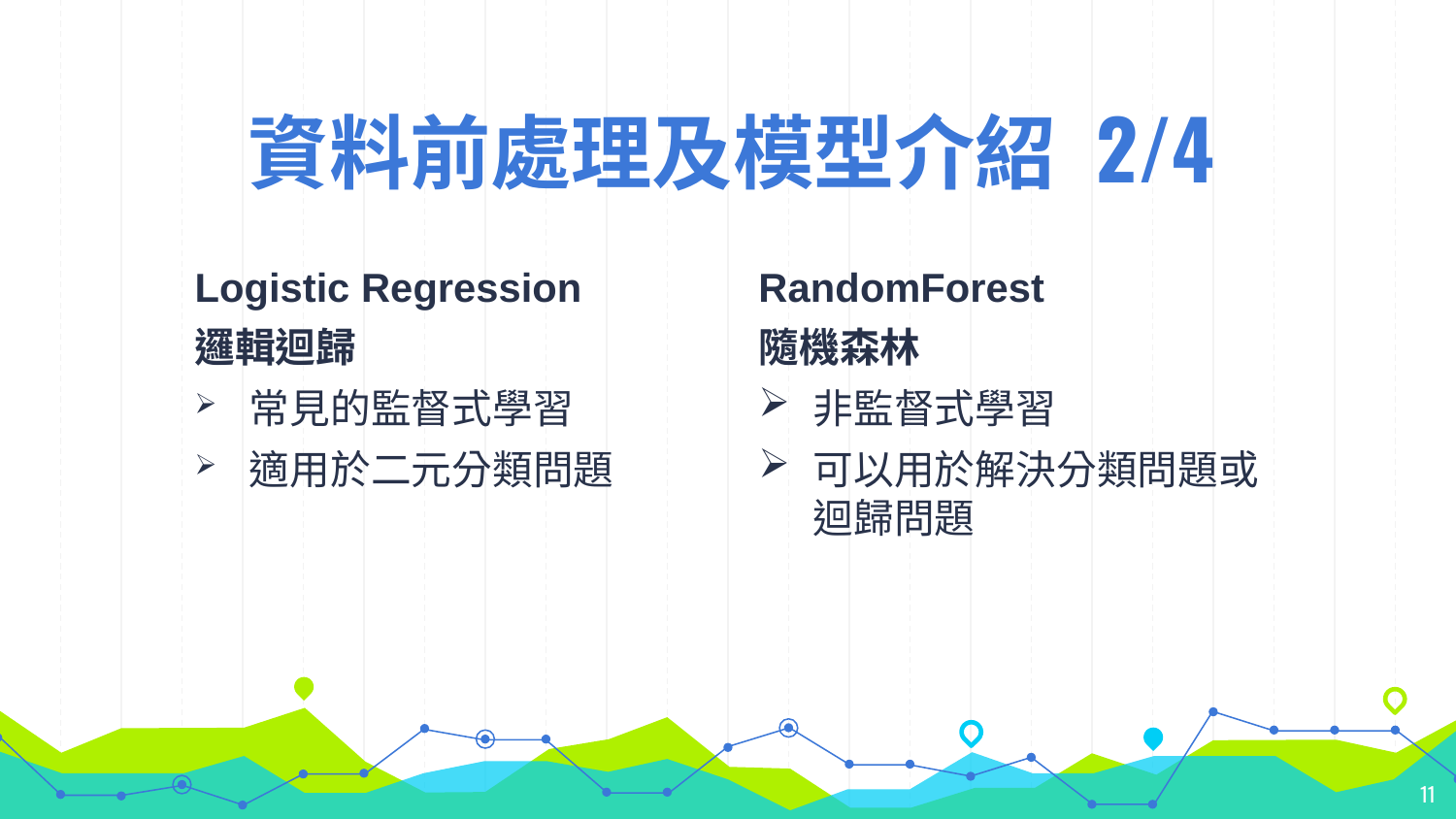

# 資料前處理及模型介紹 2/4
Logistic Regression
邏輯迴歸
常見的監督式學習
適用於二元分類問題

RandomForest
隨機森林
非監督式學習
可以用於解決分類問題或迴歸問題
11